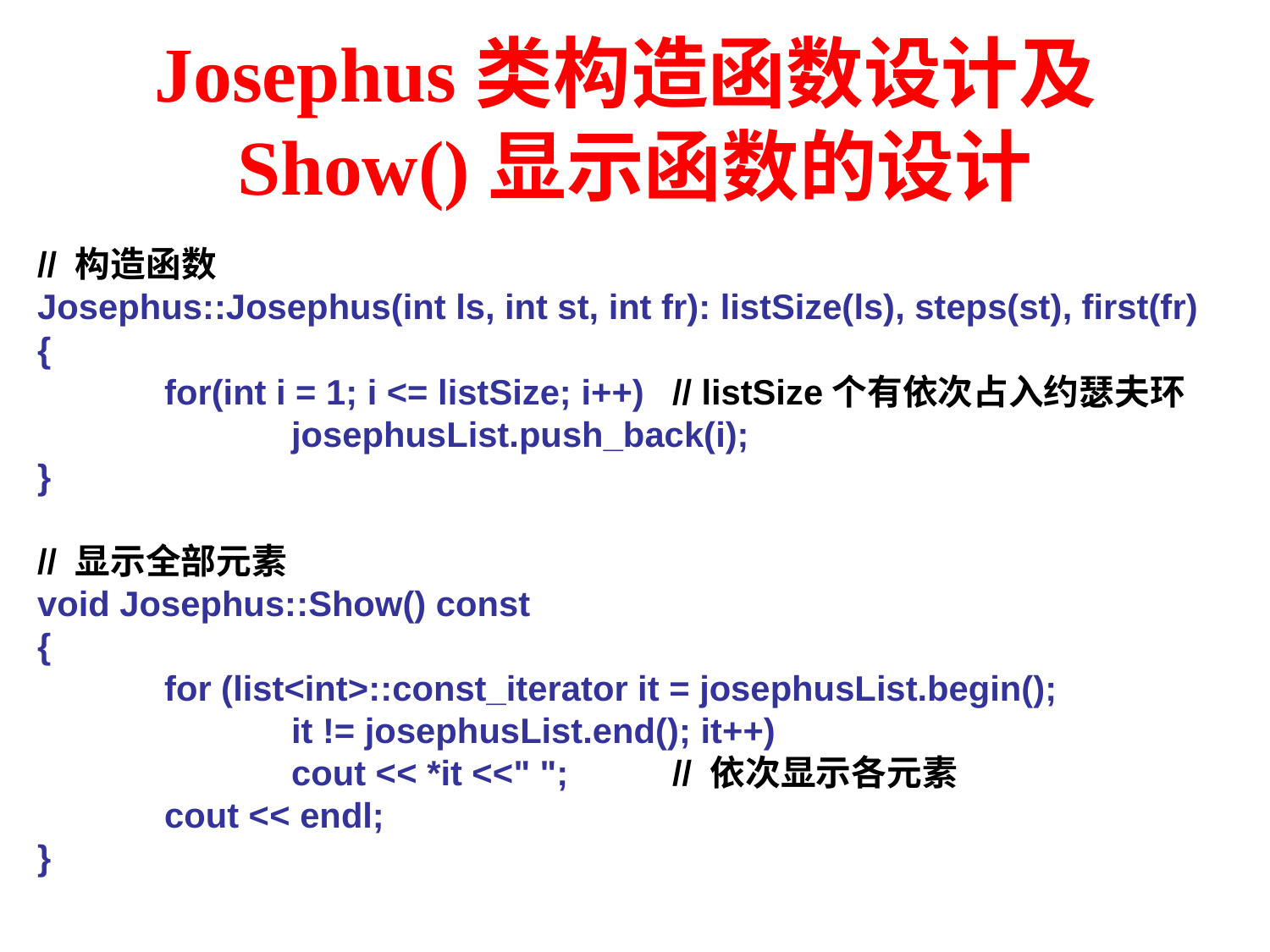

# Josephus类构造函数设计及Show()显示函数的设计
// 构造函数
Josephus::Josephus(int ls, int st, int fr): listSize(ls), steps(st), first(fr)
{
	for(int i = 1; i <= listSize; i++)	// listSize个有依次占入约瑟夫环
		josephusList.push_back(i);
}

// 显示全部元素
void Josephus::Show() const
{
	for (list<int>::const_iterator it = josephusList.begin();
		it != josephusList.end(); it++)
		cout << *it <<" ";	// 依次显示各元素
	cout << endl;
}